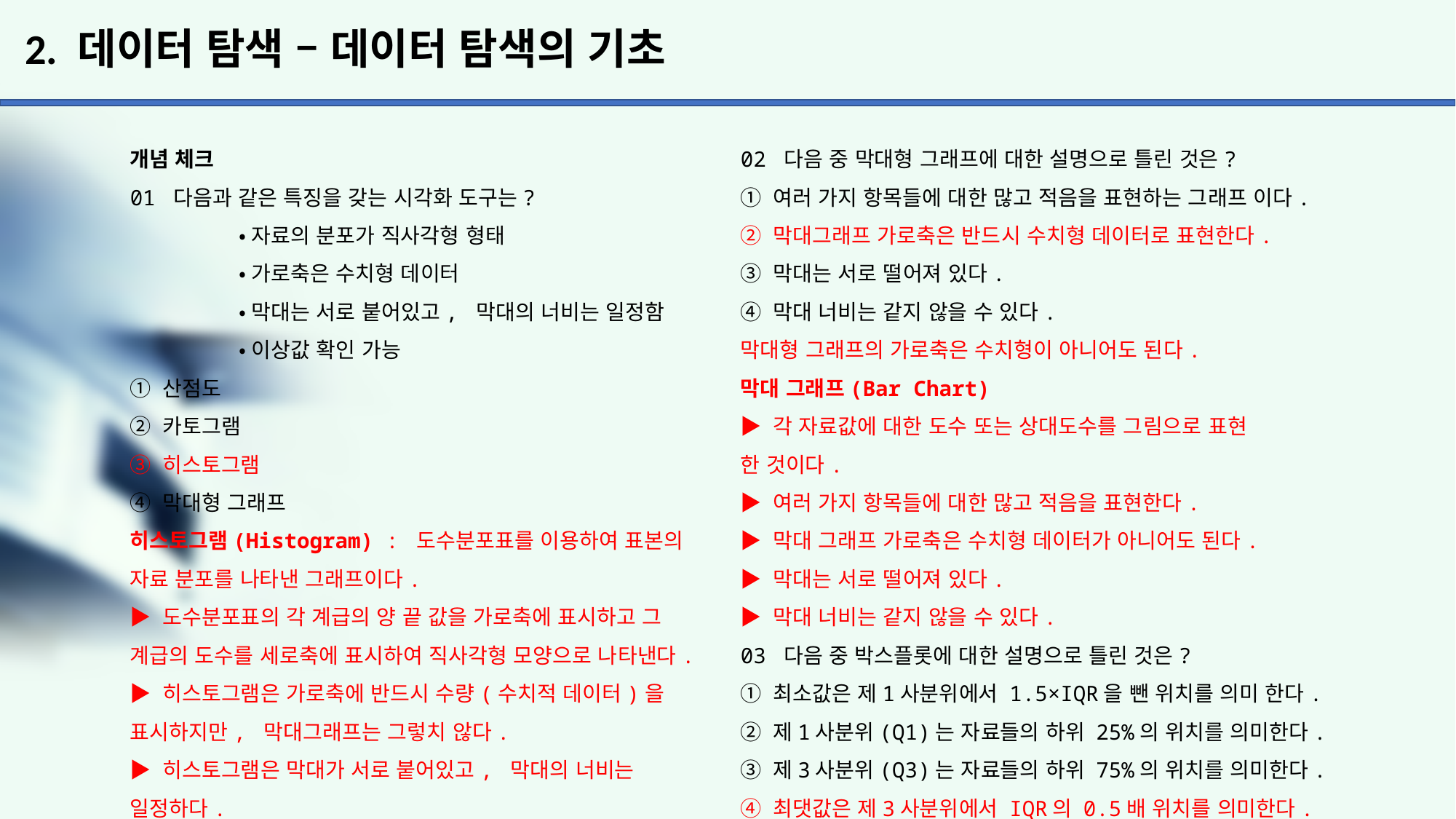

# 2. 데이터 탐색 – 데이터 탐색의 기초
개념 체크
01 다음과 같은 특징을 갖는 시각화 도구는?
	•자료의 분포가 직사각형 형태
	•가로축은 수치형 데이터
	•막대는 서로 붙어있고, 막대의 너비는 일정함
	•이상값 확인 가능
① 산점도
② 카토그램
③ 히스토그램
④ 막대형 그래프
히스토그램(Histogram) : 도수분포표를 이용하여 표본의 자료 분포를 나타낸 그래프이다.
▶ 도수분포표의 각 계급의 양 끝 값을 가로축에 표시하고 그 계급의 도수를 세로축에 표시하여 직사각형 모양으로 나타낸다.
▶ 히스토그램은 가로축에 반드시 수량(수치적 데이터)을 표시하지만, 막대그래프는 그렇치 않다.
▶ 히스토그램은 막대가 서로 붙어있고, 막대의 너비는 일정하다.
▶ 이상값 확인이 가능하다.(히스토그램 양쪽 끝, 고립된
막대)
산점도(Scatter Plot) : 직교 좌표계를 이용해 두 개 변수
간에 관계를 나타내는 방법이다.
▶ 산점도는 이상치를 확인하는 경우에도 유용하다.
카토그램 : 시공간 데이터 탐색 방법 중 하나이다.
막대 그래프(Bar Chart) : 각 자료값에 대한 도수 또는 상대도수를 그림으로 표현한 것이다.
02 다음 중 막대형 그래프에 대한 설명으로 틀린 것은?
① 여러 가지 항목들에 대한 많고 적음을 표현하는 그래프 이다.
② 막대그래프 가로축은 반드시 수치형 데이터로 표현한다.
③ 막대는 서로 떨어져 있다.
④ 막대 너비는 같지 않을 수 있다.
막대형 그래프의 가로축은 수치형이 아니어도 된다.
막대 그래프(Bar Chart)
▶ 각 자료값에 대한 도수 또는 상대도수를 그림으로 표현
한 것이다.
▶ 여러 가지 항목들에 대한 많고 적음을 표현한다.
▶ 막대 그래프 가로축은 수치형 데이터가 아니어도 된다.
▶ 막대는 서로 떨어져 있다.
▶ 막대 너비는 같지 않을 수 있다.
03 다음 중 박스플롯에 대한 설명으로 틀린 것은?
① 최소값은 제1사분위에서 1.5×IQR을 뺀 위치를 의미 한다.
② 제1사분위(Q1)는 자료들의 하위 25%의 위치를 의미한다.
③ 제3사분위(Q3)는 자료들의 하위 75%의 위치를 의미한다.
④ 최댓값은 제3사분위에서 IQR의 0.5배 위치를 의미한다.
최댓값은 제3사분위에서 IQR의 1.5배 위치를 의미한다.
상자 수염 그림(Box Plot)
▶ 수치적 자료를 표현하는 그래프이다. 이 그래프는 가공
하지 않은 자료 그대로를 이용하여 그린 것이 아니라, 자료
로부터 얻어낸 통계량 5가지 요약 수치(Five-Number Summary, 다섯 숫자 요약)를 가지고 그린다.
▶ 5가지 요약 수치 : 최솟값, 제1사분위(Q1), 제2사분위(
Q2), 제3사분위(Q3), 최댓값을 일컫는다.
제3사분위(Q3) : 데이터를 정렬했을 때 75%에 위치한 수
제1사분위(Q1) : 데이터를 정렬했을 때 25%에 위치한 수
사분위범위(IQR) : 제3사분위 - 제1사분위
최댓값 : 3사분위수 + (1.5 * IQR)
최소값 : 1사분위수 - (1.5 * IQR)